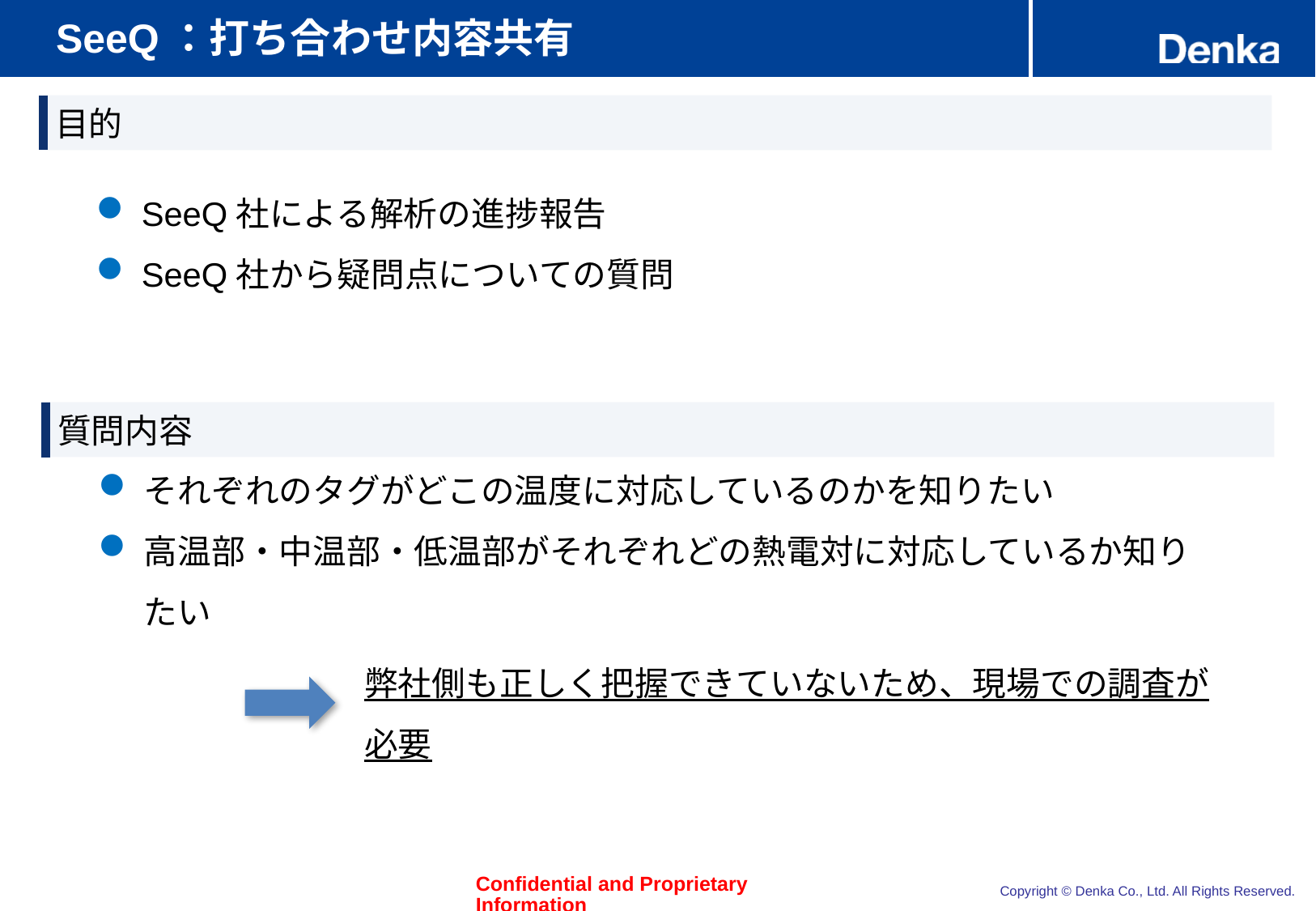

# SeeQ：打ち合わせ内容共有
目的

SeeQ社による解析の進捗報告
SeeQ社から疑問点についての質問
質問内容

それぞれのタグがどこの温度に対応しているのかを知りたい
高温部・中温部・低温部がそれぞれどの熱電対に対応しているか知りたい

弊社側も正しく把握できていないため、現場での調査が必要